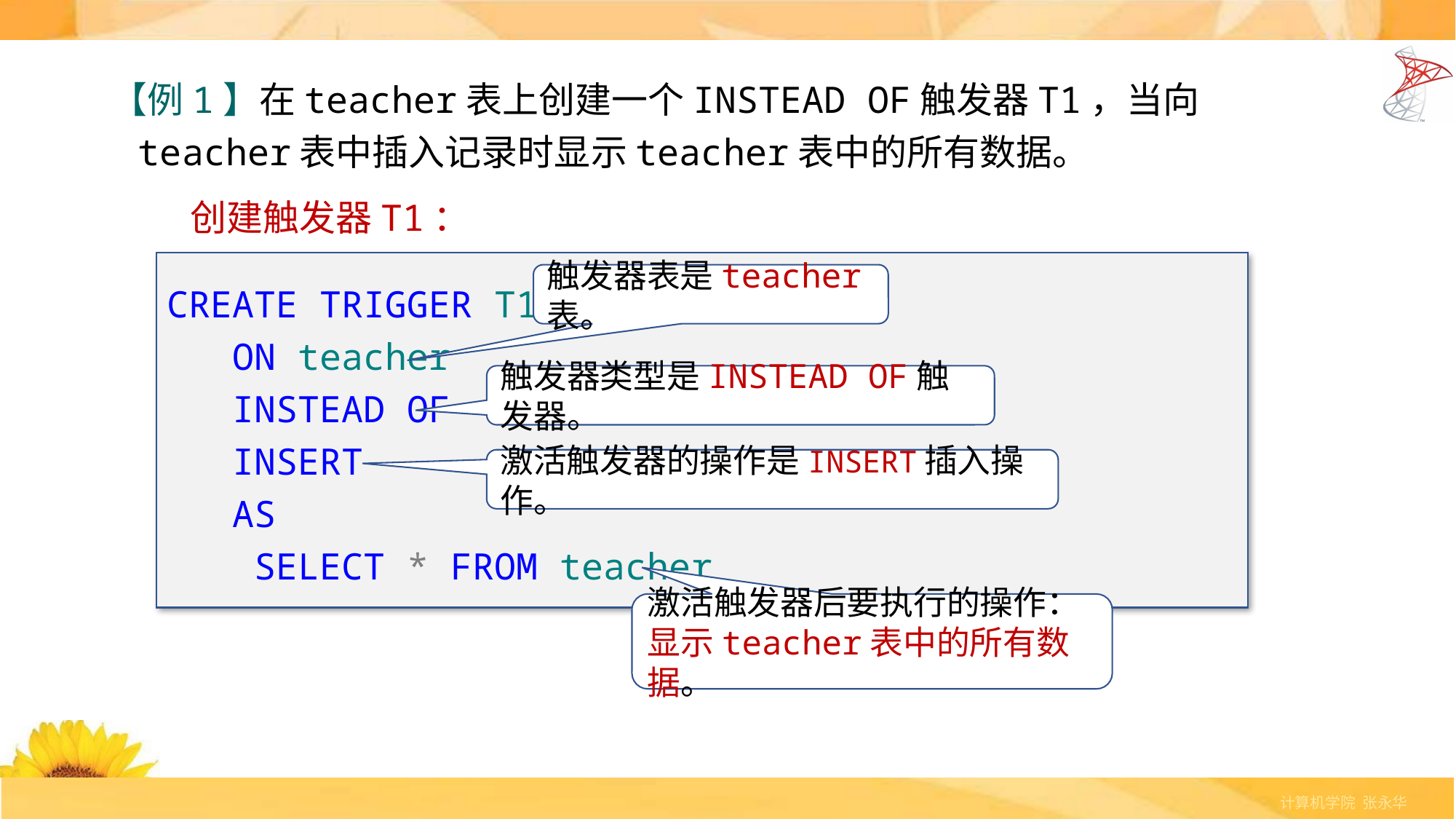

【例1】在teacher表上创建一个INSTEAD OF触发器T1，当向teacher表中插入记录时显示teacher表中的所有数据。
  创建触发器T1：
CREATE TRIGGER T1
   ON teacher
   INSTEAD OF
   INSERT
   AS
    SELECT * FROM teacher
触发器表是teacher表。
触发器类型是INSTEAD OF触发器。
激活触发器的操作是INSERT插入操作。
激活触发器后要执行的操作：显示teacher表中的所有数据。